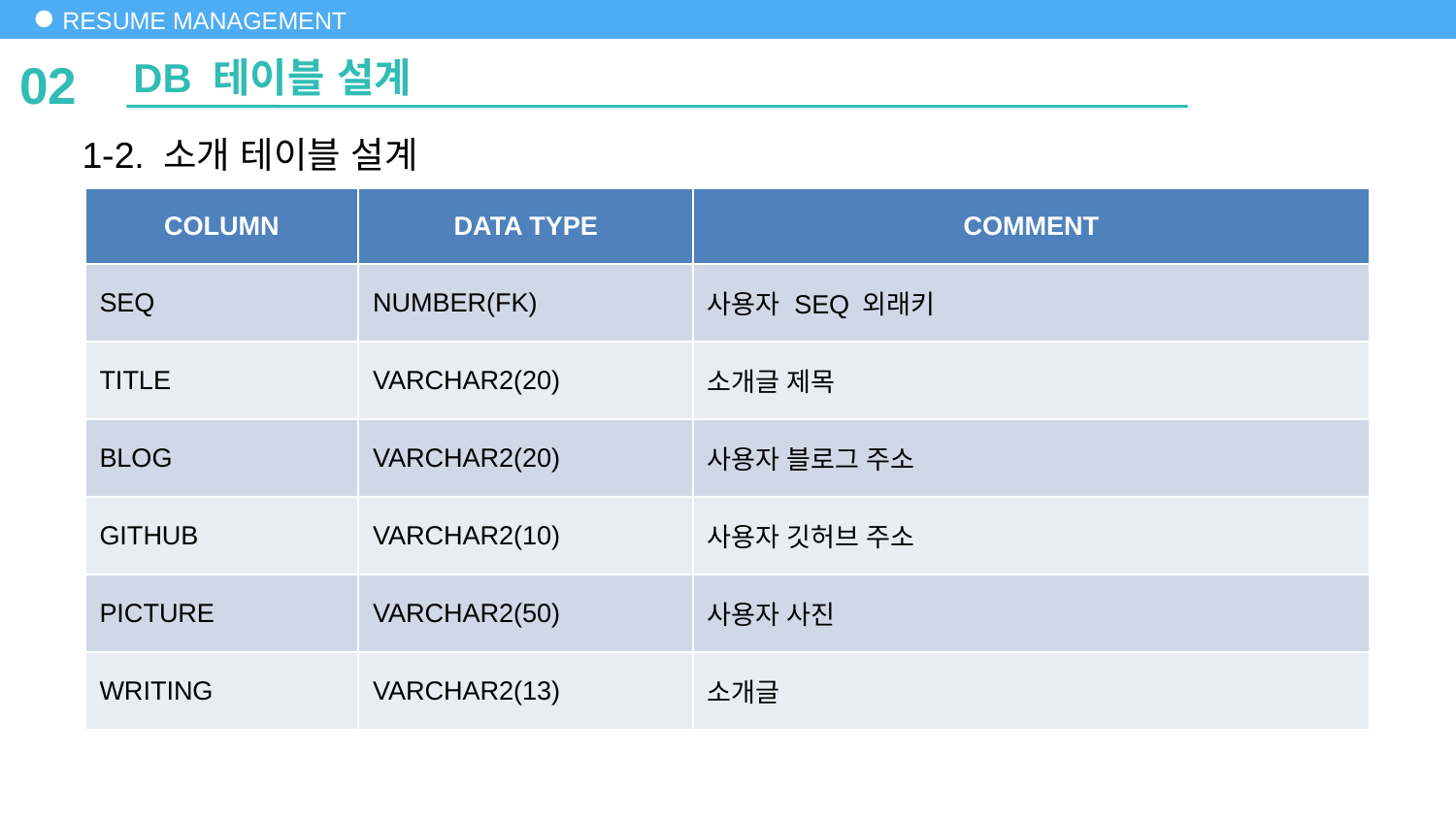

# RESUME MANAGEMENT
DB 테이블 설계
02
1-2. 소개 테이블 설계
| COLUMN | DATA TYPE | COMMENT |
| --- | --- | --- |
| SEQ | NUMBER(FK) | 사용자 SEQ 외래키 |
| TITLE | VARCHAR2(20) | 소개글 제목 |
| BLOG | VARCHAR2(20) | 사용자 블로그 주소 |
| GITHUB | VARCHAR2(10) | 사용자 깃허브 주소 |
| PICTURE | VARCHAR2(50) | 사용자 사진 |
| WRITING | VARCHAR2(13) | 소개글 |